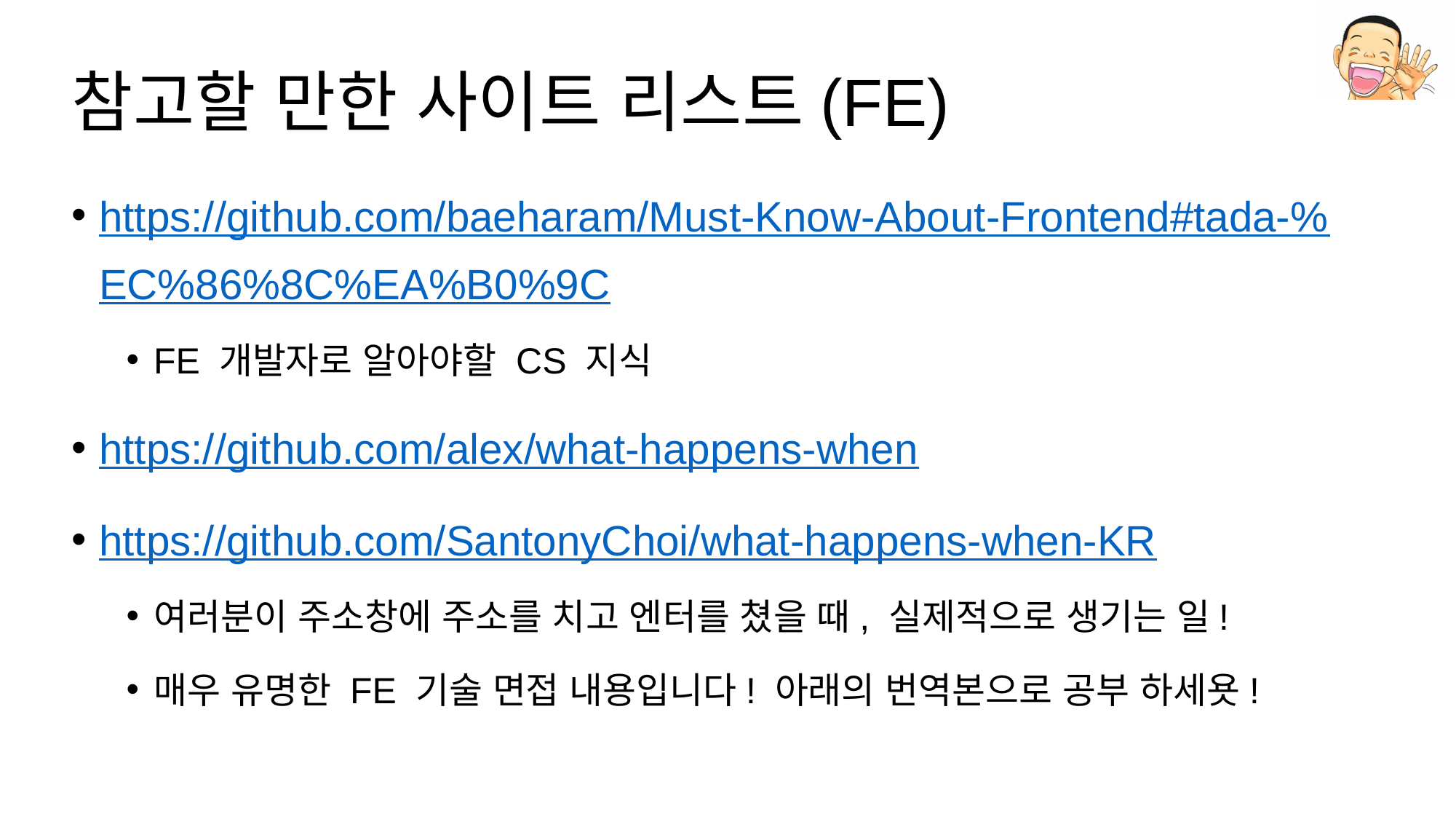

# 참고할 만한 사이트 리스트(FE)
https://github.com/baeharam/Must-Know-About-Frontend#tada-%EC%86%8C%EA%B0%9C
FE 개발자로 알아야할 CS 지식
https://github.com/alex/what-happens-when
https://github.com/SantonyChoi/what-happens-when-KR
여러분이 주소창에 주소를 치고 엔터를 쳤을 때, 실제적으로 생기는 일!
매우 유명한 FE 기술 면접 내용입니다! 아래의 번역본으로 공부 하세욧!